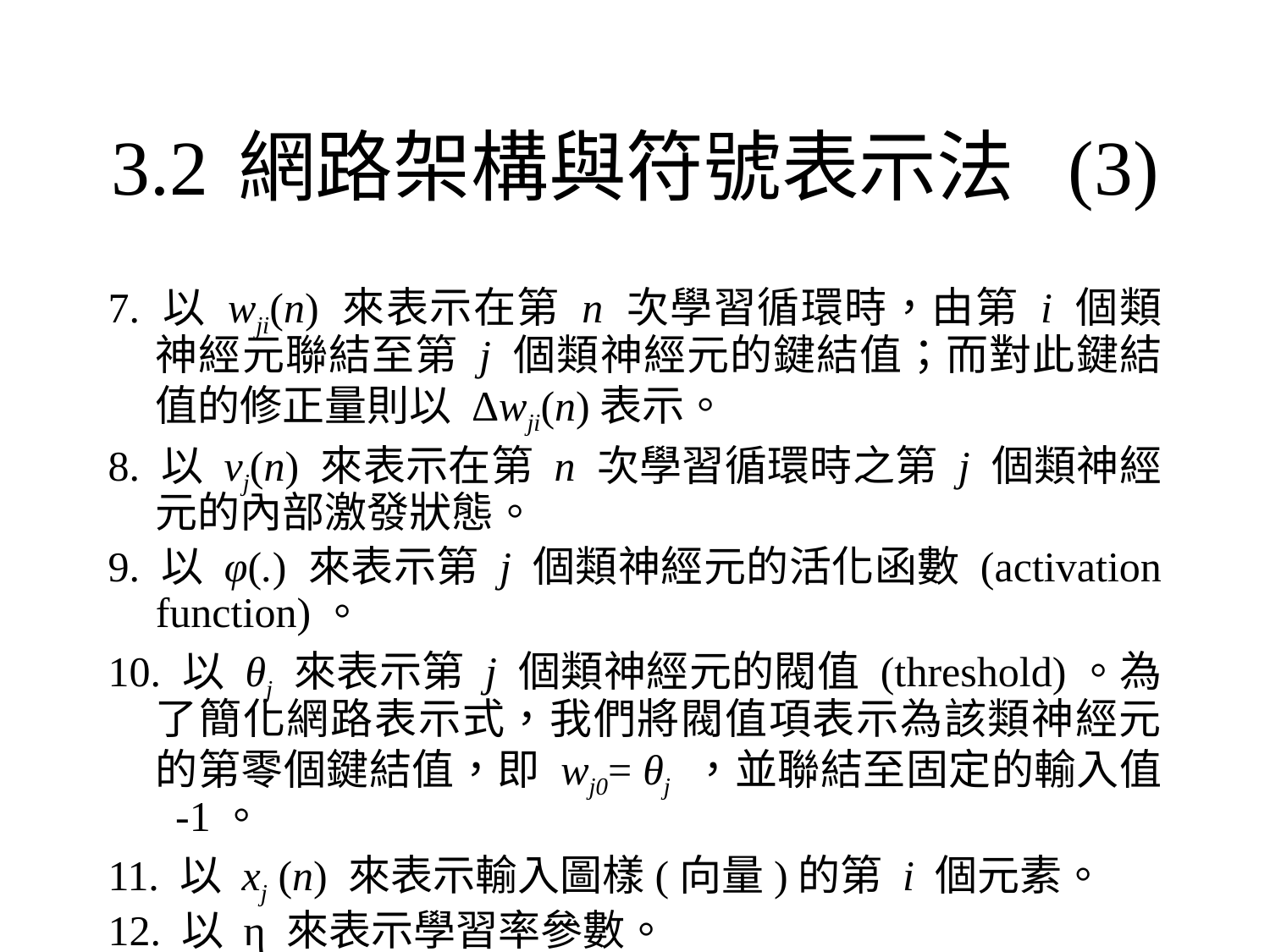

# 3.2	網路架構與符號表示法  (3)
7. 以 wji(n) 來表示在第 n 次學習循環時，由第 i 個類神經元聯結至第 j 個類神經元的鍵結值；而對此鍵結值的修正量則以 Δwji(n)表示。
8. 以 vj(n) 來表示在第 n 次學習循環時之第 j 個類神經元的內部激發狀態。
9. 以 φ(.) 來表示第 j 個類神經元的活化函數 (activation function)。
10. 以 θj 來表示第 j 個類神經元的閥值 (threshold)。為了簡化網路表示式，我們將閥值項表示為該類神經元的第零個鍵結值，即 wj0= θj ，並聯結至固定的輸入值 -1。
11. 以 xj (n) 來表示輸入圖樣(向量)的第 i 個元素。
12. 以 η 來表示學習率參數。